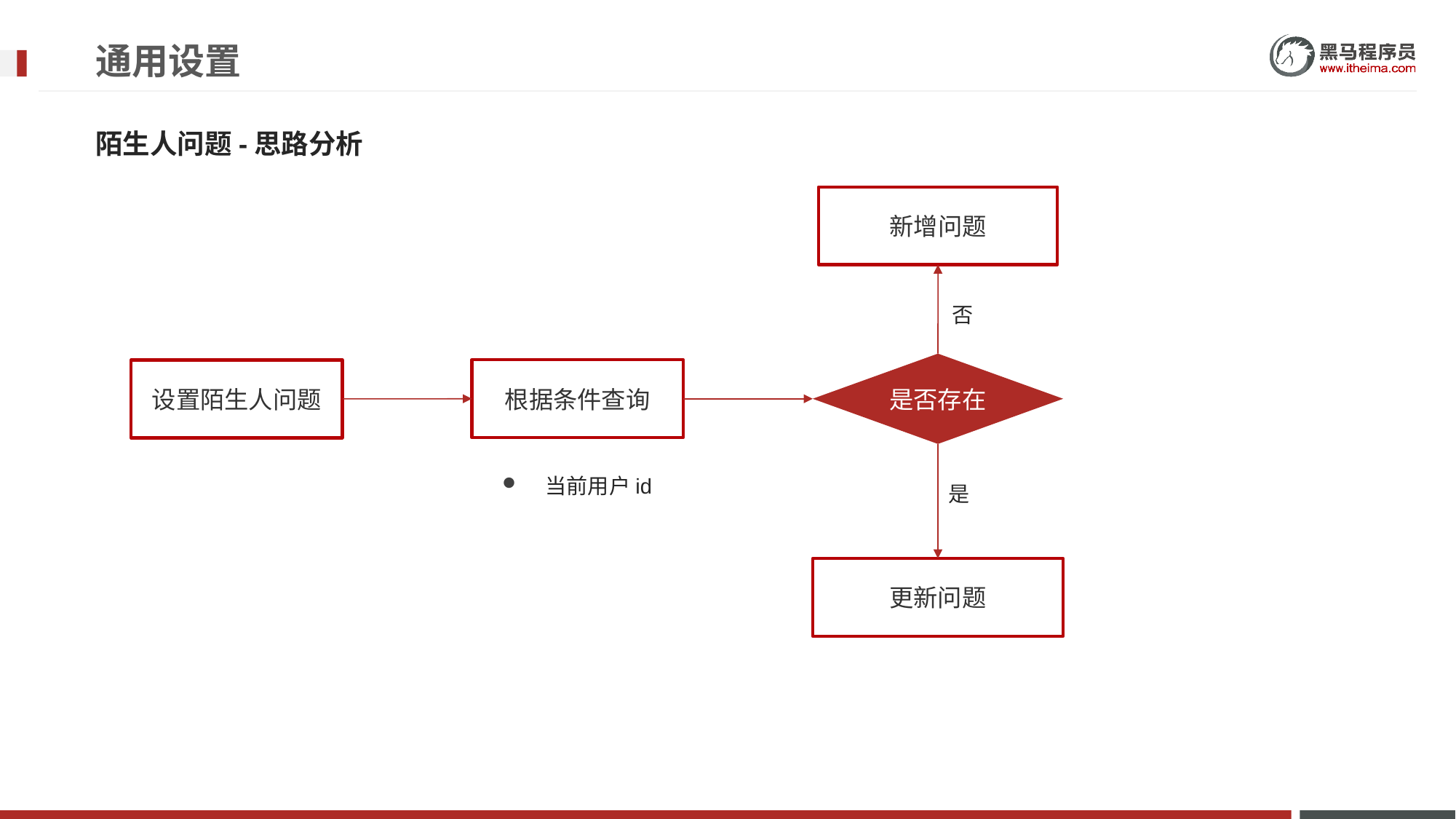

# 通用设置
陌生人问题-思路分析
新增问题
否
是否存在
根据条件查询
设置陌生人问题
当前用户id

是
更新问题